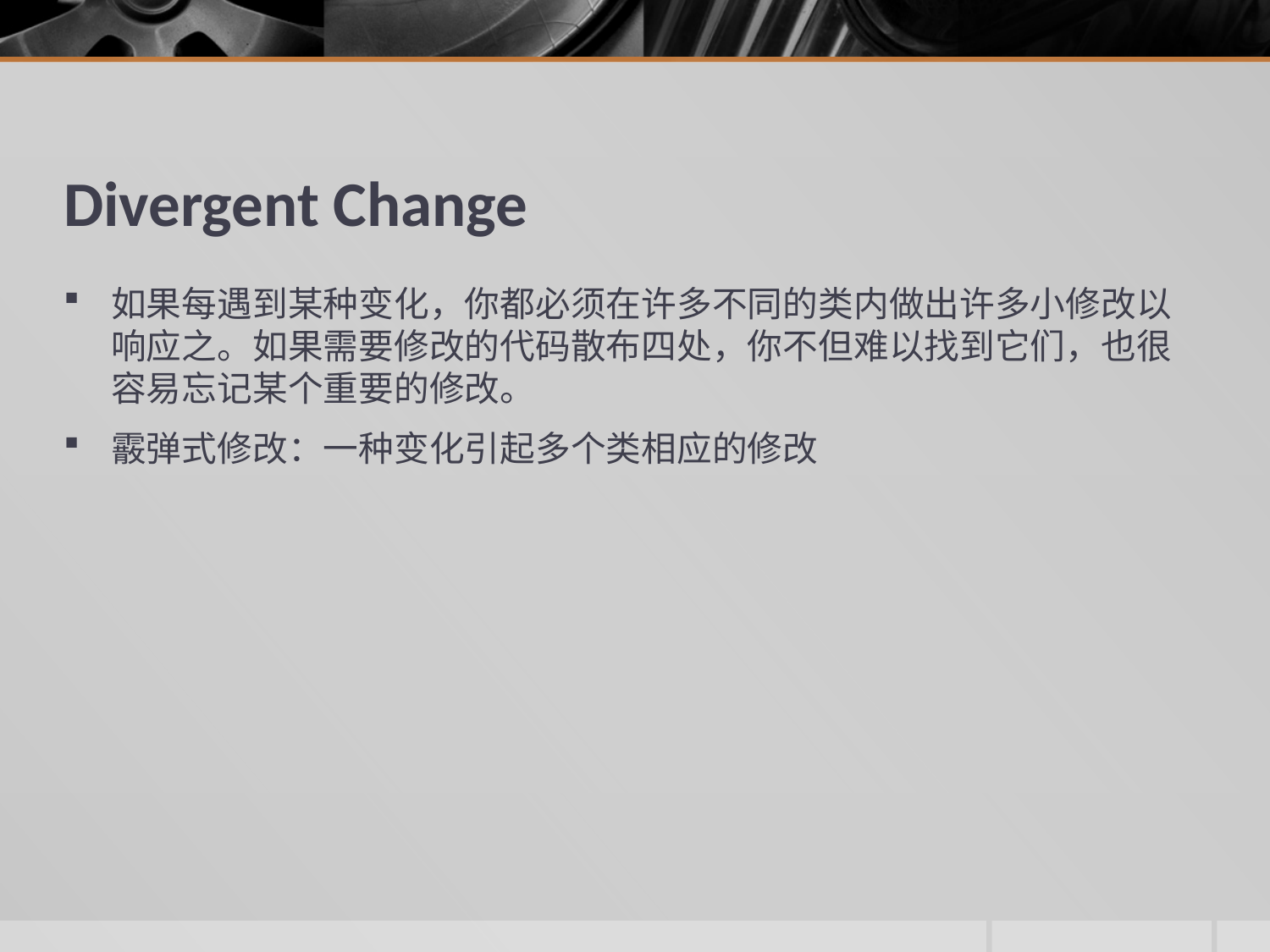

# Divergent Change
如果每遇到某种变化，你都必须在许多不同的类内做出许多小修改以响应之。如果需要修改的代码散布四处，你不但难以找到它们，也很容易忘记某个重要的修改。
霰弹式修改：一种变化引起多个类相应的修改